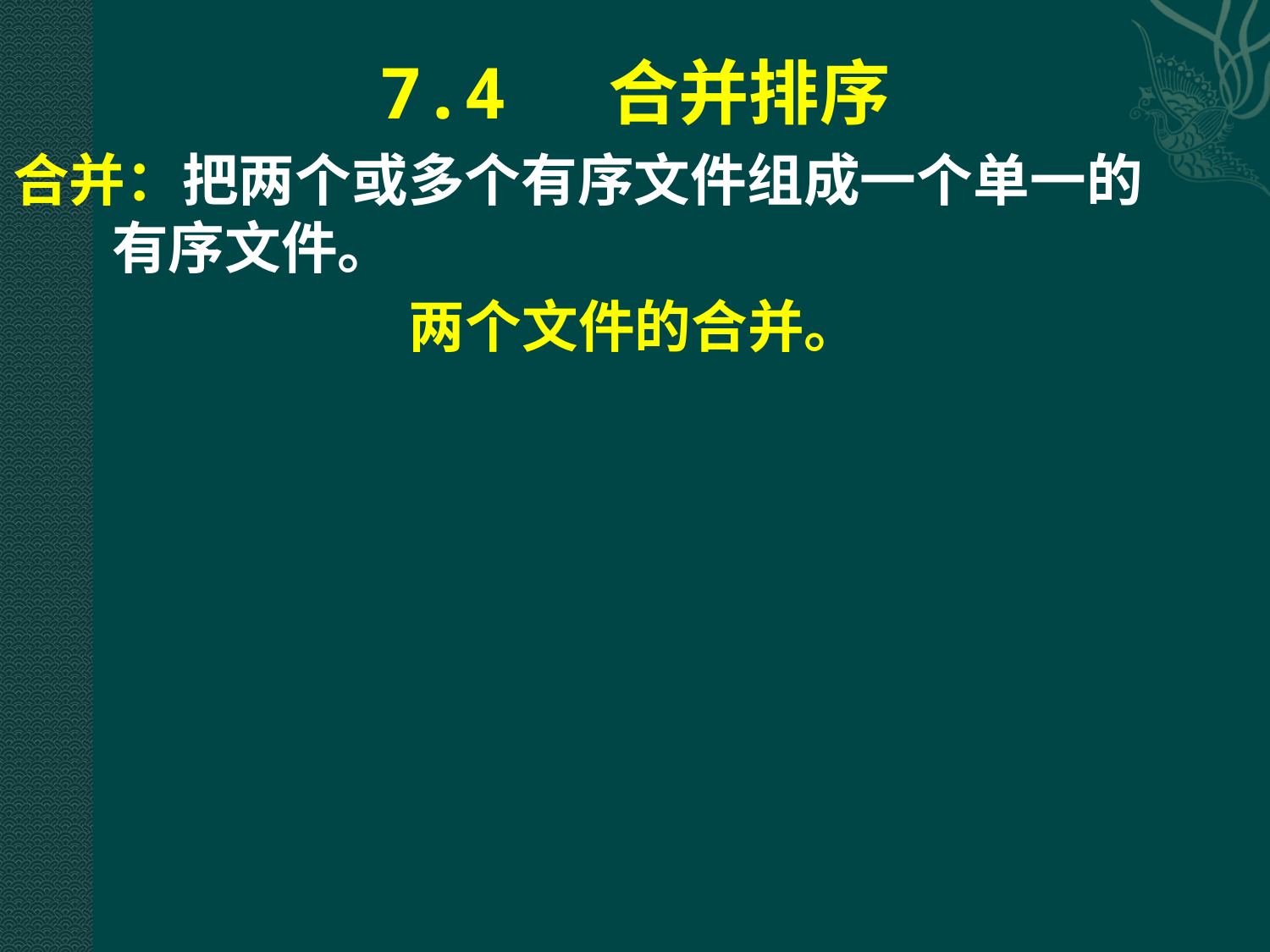

7.4  合并排序
合并：把两个或多个有序文件组成一个单一的	         有序文件。
两个文件的合并。